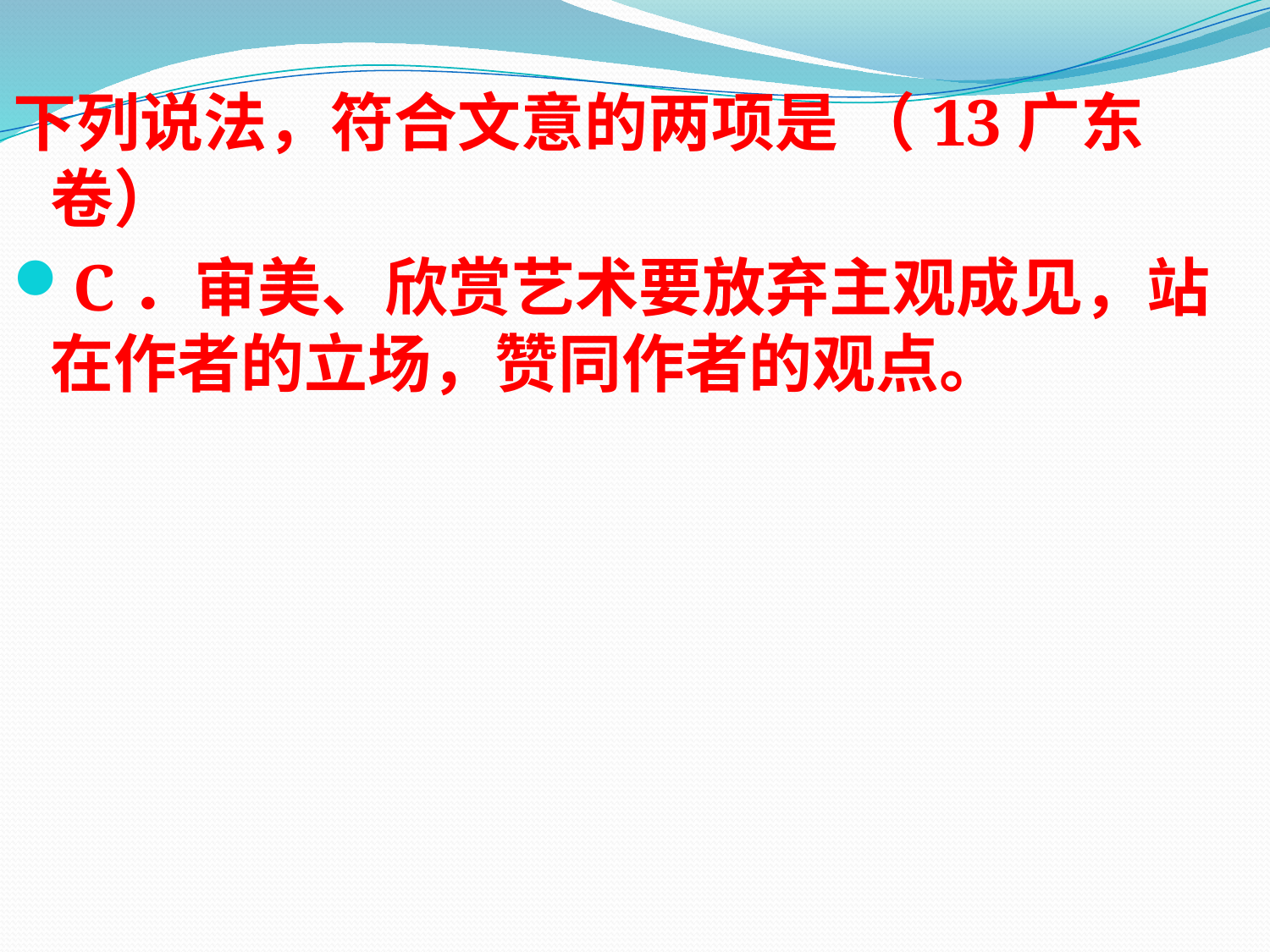

下列说法，符合文意的两项是 （13广东卷）
C．审美、欣赏艺术要放弃主观成见，站在作者的立场，赞同作者的观点。